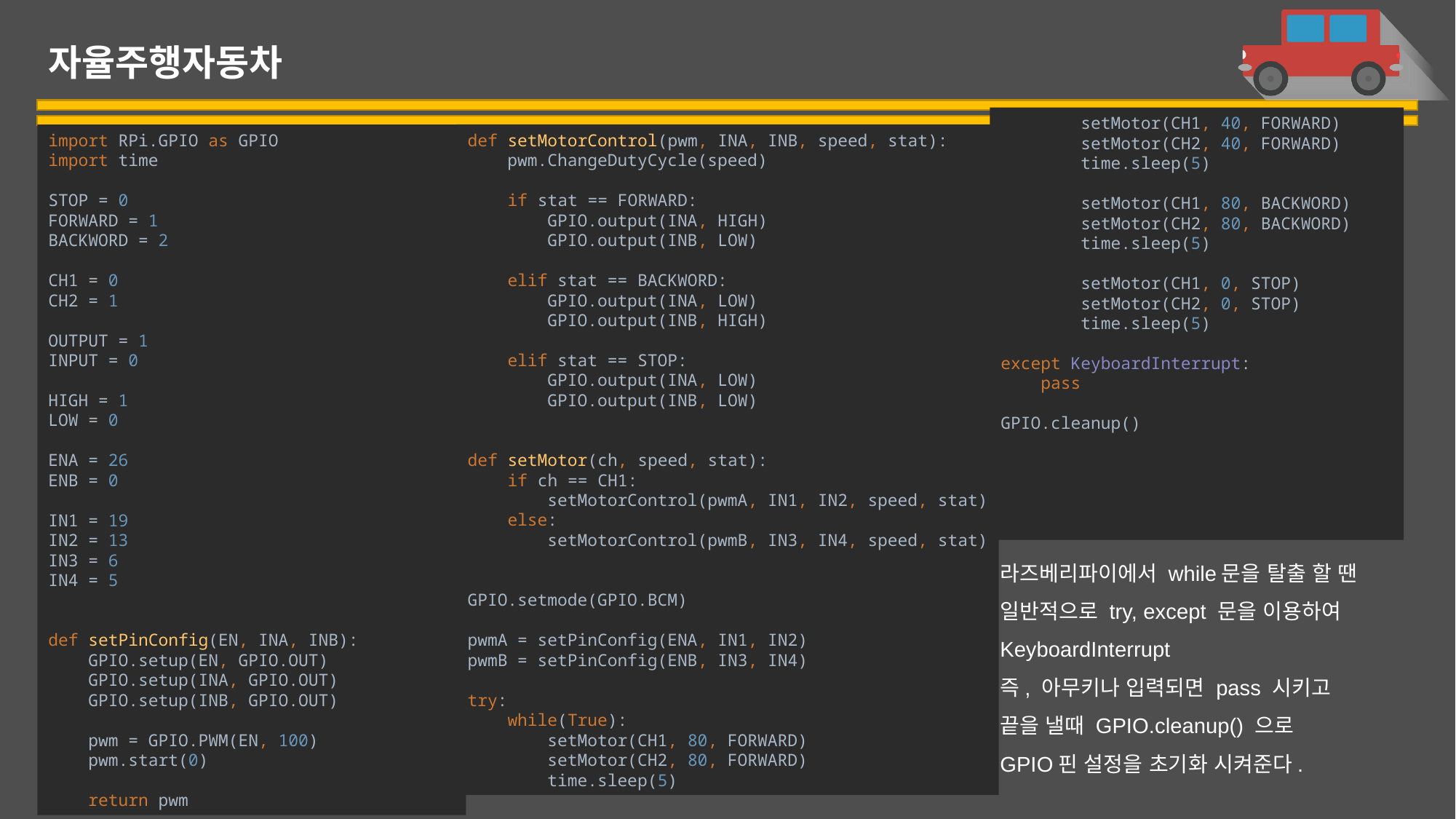

# 자율주행자동차
import RPi.GPIO as GPIO
import time
STOP = 0
FORWARD = 1
BACKWORD = 2
CH1 = 0
CH2 = 1
OUTPUT = 1
INPUT = 0
HIGH = 1
LOW = 0
ENA = 26
ENB = 0
IN1 = 19
IN2 = 13
IN3 = 6
IN4 = 5
def setPinConfig(EN, INA, INB):
    GPIO.setup(EN, GPIO.OUT)
    GPIO.setup(INA, GPIO.OUT)
    GPIO.setup(INB, GPIO.OUT)
    pwm = GPIO.PWM(EN, 100)
    pwm.start(0)
    return pwm
def setMotorControl(pwm, INA, INB, speed, stat):
    pwm.ChangeDutyCycle(speed)
    if stat == FORWARD:
        GPIO.output(INA, HIGH)
        GPIO.output(INB, LOW)
    elif stat == BACKWORD:
        GPIO.output(INA, LOW)
        GPIO.output(INB, HIGH)
    elif stat == STOP:
        GPIO.output(INA, LOW)
        GPIO.output(INB, LOW)
def setMotor(ch, speed, stat):
    if ch == CH1:
        setMotorControl(pwmA, IN1, IN2, speed, stat)
    else:
        setMotorControl(pwmB, IN3, IN4, speed, stat)
GPIO.setmode(GPIO.BCM)
pwmA = setPinConfig(ENA, IN1, IN2)
pwmB = setPinConfig(ENB, IN3, IN4)
try:
    while(True):
        setMotor(CH1, 80, FORWARD)
        setMotor(CH2, 80, FORWARD)
        time.sleep(5)
        setMotor(CH1, 40, FORWARD)
        setMotor(CH2, 40, FORWARD)
        time.sleep(5)
        setMotor(CH1, 80, BACKWORD)
        setMotor(CH2, 80, BACKWORD)
        time.sleep(5)
        setMotor(CH1, 0, STOP)
        setMotor(CH2, 0, STOP)
        time.sleep(5)
except KeyboardInterrupt:
    pass
GPIO.cleanup()

라즈베리파이에서 while문을 탈출 할 땐 일반적으로 try, except 문을 이용하여 KeyboardInterrupt
즉, 아무키나 입력되면 pass 시키고
끝을 낼때 GPIO.cleanup() 으로
GPIO핀 설정을 초기화 시켜준다.